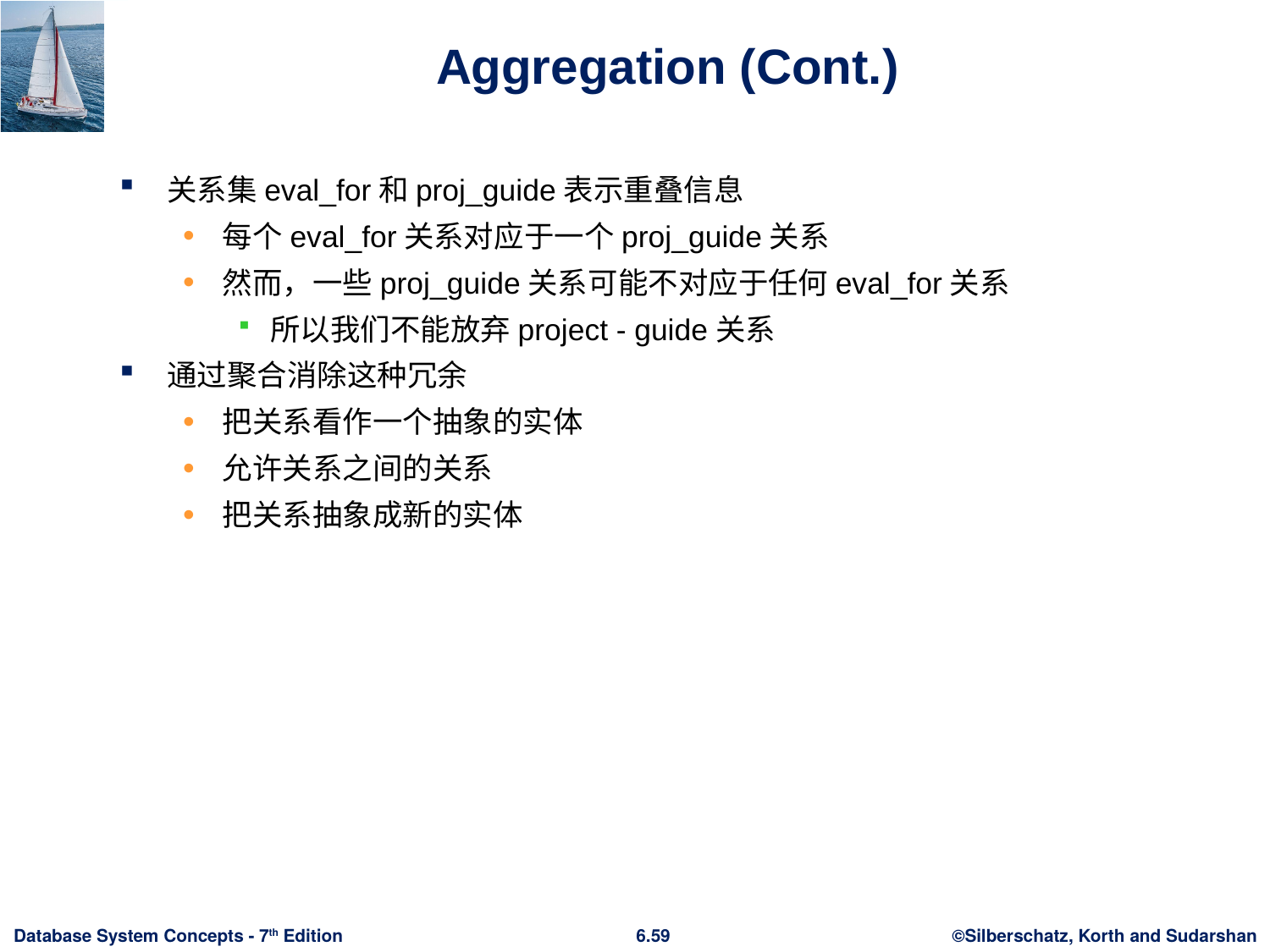

# Aggregation (Cont.)
关系集eval_for和proj_guide表示重叠信息
每个eval_for关系对应于一个proj_guide关系
然而，一些proj_guide关系可能不对应于任何eval_for关系
所以我们不能放弃project - guide关系
通过聚合消除这种冗余
把关系看作一个抽象的实体
允许关系之间的关系
把关系抽象成新的实体